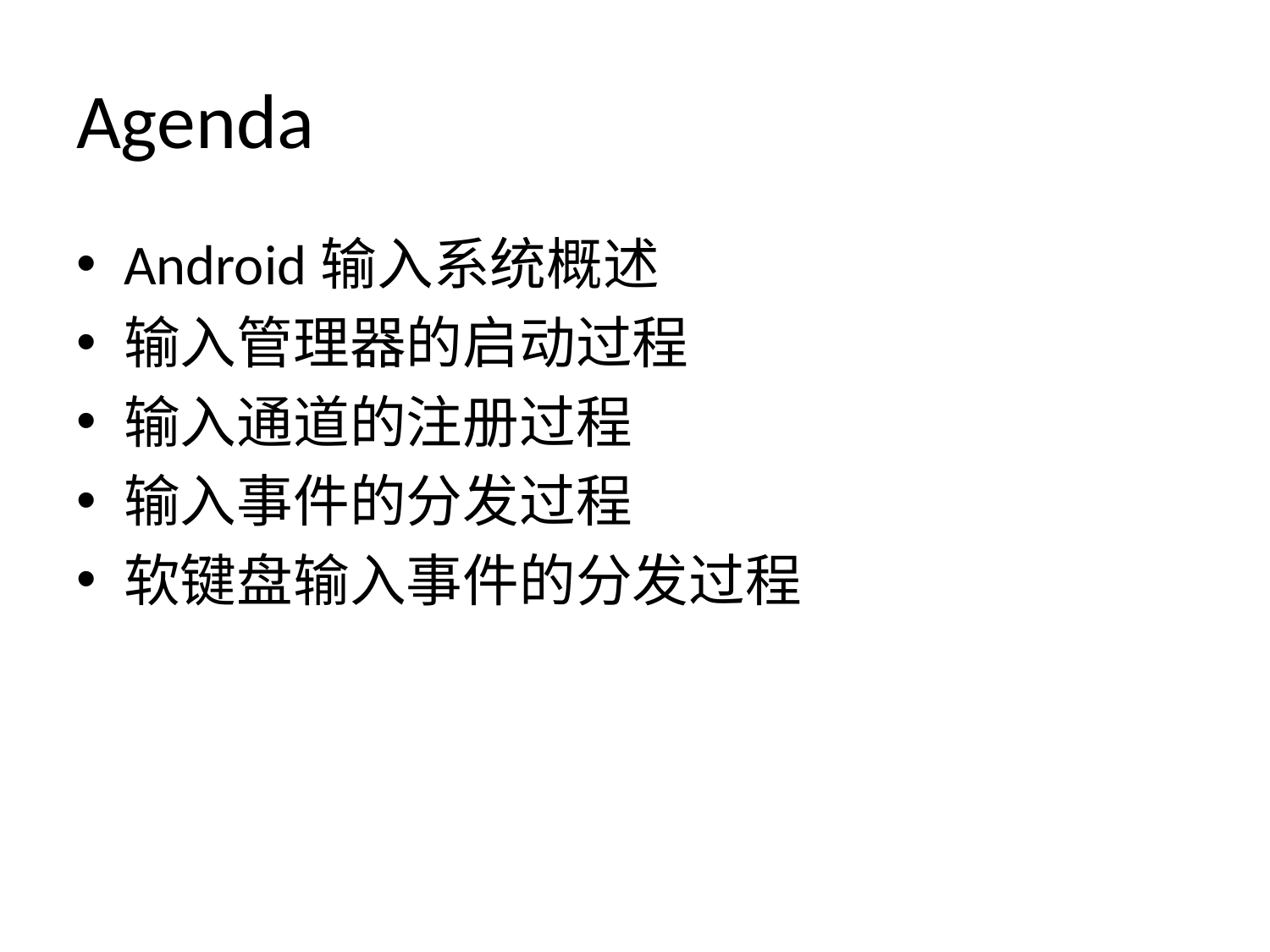

# Agenda
Android输入系统概述
输入管理器的启动过程
输入通道的注册过程
输入事件的分发过程
软键盘输入事件的分发过程